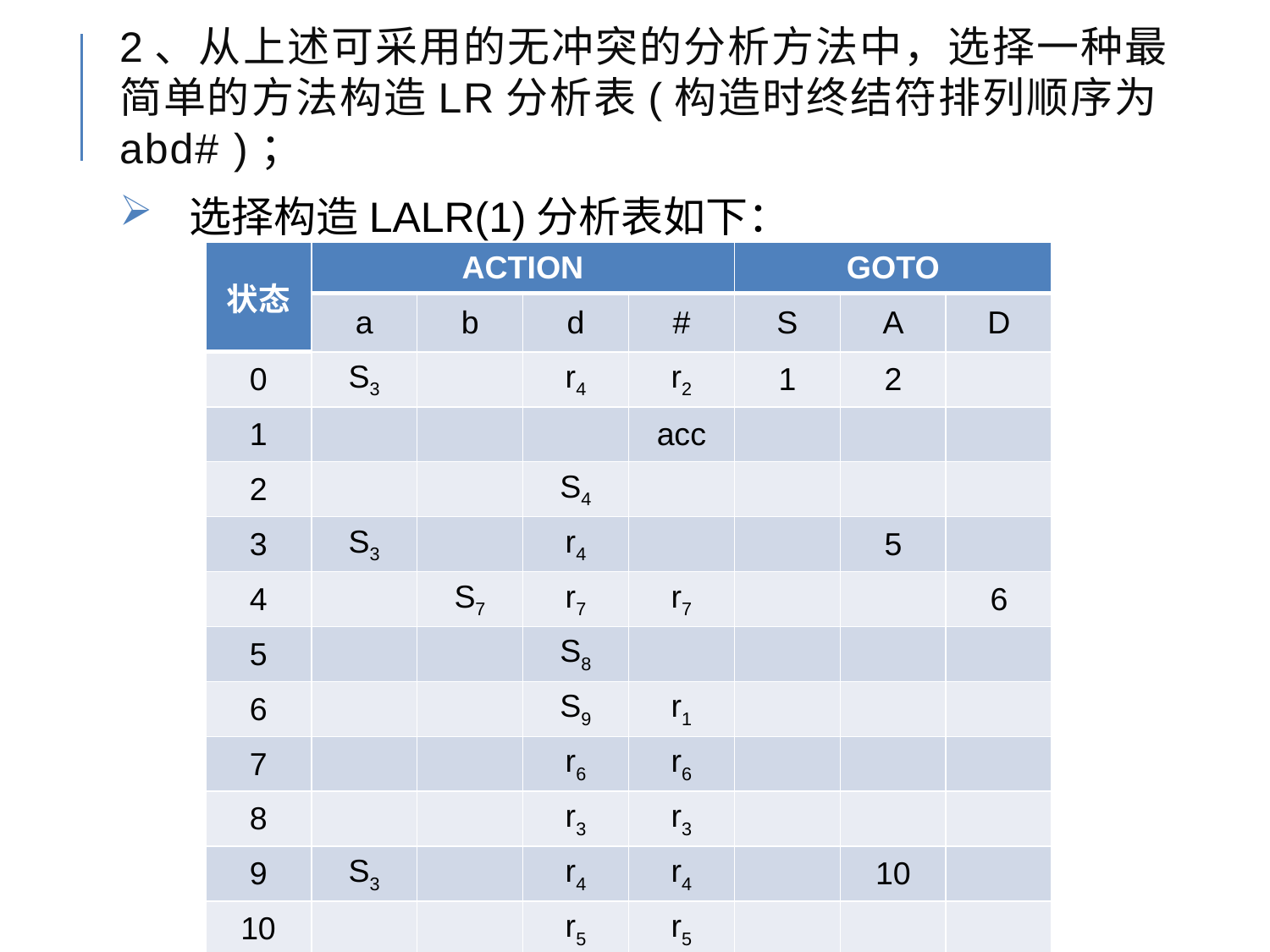

# 2、从上述可采用的无冲突的分析方法中，选择一种最简单的方法构造LR分析表(构造时终结符排列顺序为 abd# )；
选择构造LALR(1)分析表如下：

| 状态 | ACTION |  |  |  | GOTO |  |  |
| --- | --- | --- | --- | --- | --- | --- | --- |
|  | a | b | d | # | S | A | D |
| 0 | S3 |  | r4 | r2 | 1 | 2 |  |
| 1 |  |  |  | acc |  |  |  |
| 2 |  |  | S4 |  |  |  |  |
| 3 | S3 |  | r4 |  |  | 5 |  |
| 4 |  | S7 | r7 | r7 |  |  | 6 |
| 5 |  |  | S8 |  |  |  |  |
| 6 |  |  | S9 | r1 |  |  |  |
| 7 |  |  | r6 | r6 |  |  |  |
| 8 |  |  | r3 | r3 |  |  |  |
| 9 | S3 |  | r4 | r4 |  | 10 |  |
| 10 |  |  | r5 | r5 |  |  |  |
35